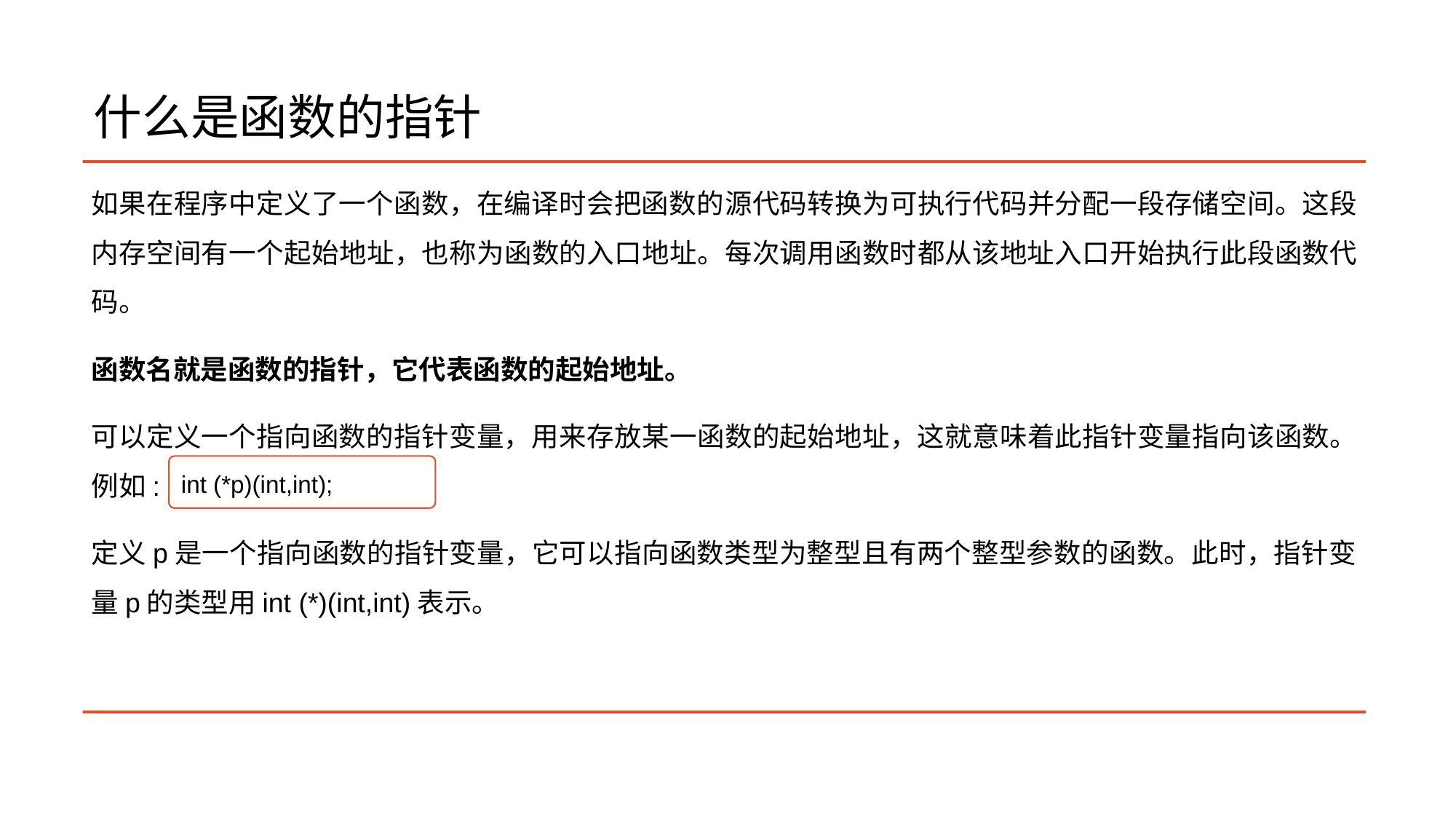

# 什么是函数的指针
如果在程序中定义了一个函数，在编译时会把函数的源代码转换为可执行代码并分配一段存储空间。这段内存空间有一个起始地址，也称为函数的入口地址。每次调用函数时都从该地址入口开始执行此段函数代码。
函数名就是函数的指针，它代表函数的起始地址。
可以定义一个指向函数的指针变量，用来存放某一函数的起始地址，这就意味着此指针变量指向该函数。例如:
定义p是一个指向函数的指针变量，它可以指向函数类型为整型且有两个整型参数的函数。此时，指针变量p的类型用int (*)(int,int)表示。
int (*p)(int,int);